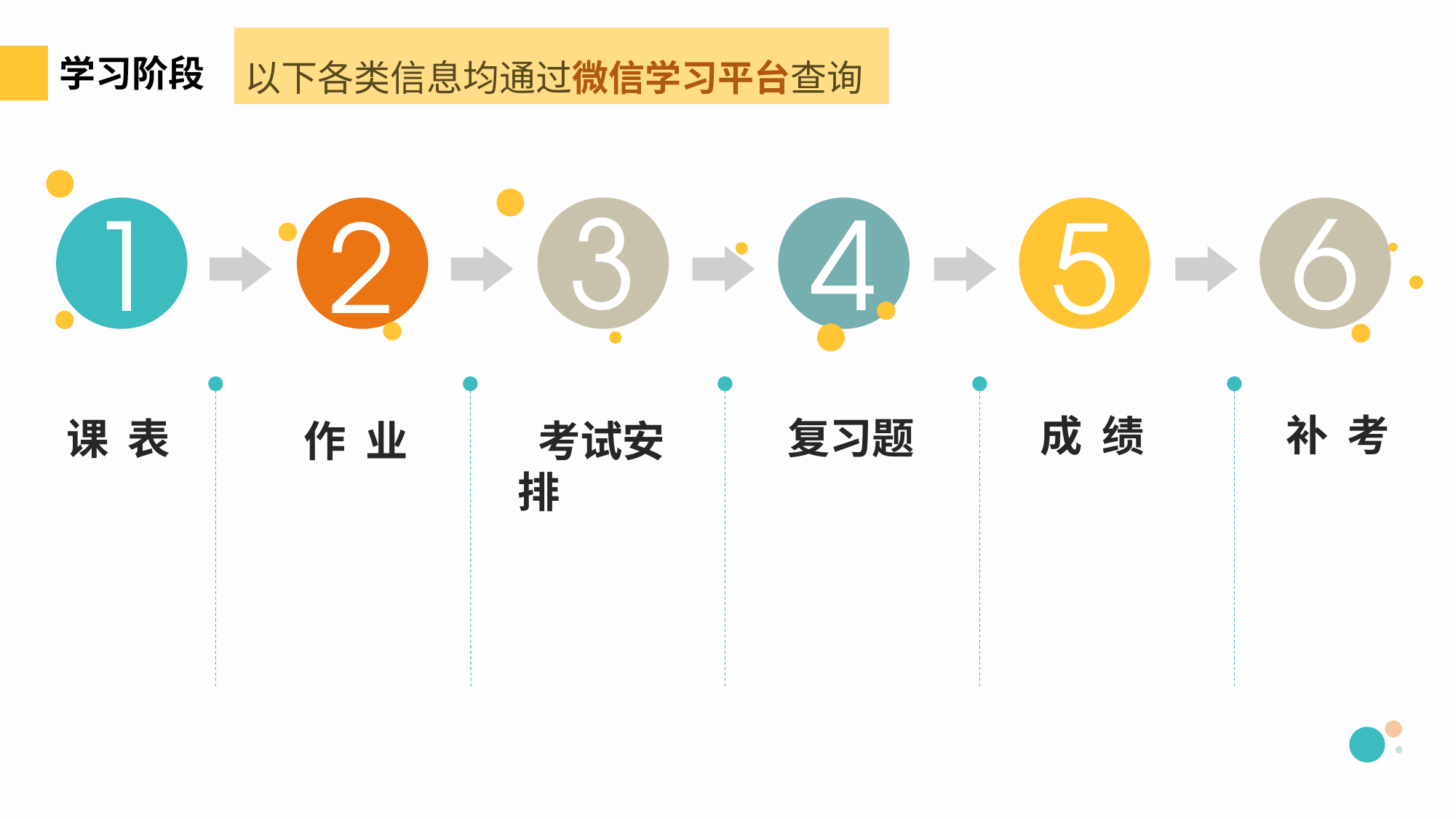

以下各类信息均通过微信学习平台查询

学习阶段

6
3
4
1
2
5

   补  考
   成  绩
   复习题
课  表

作  业
 考试安排